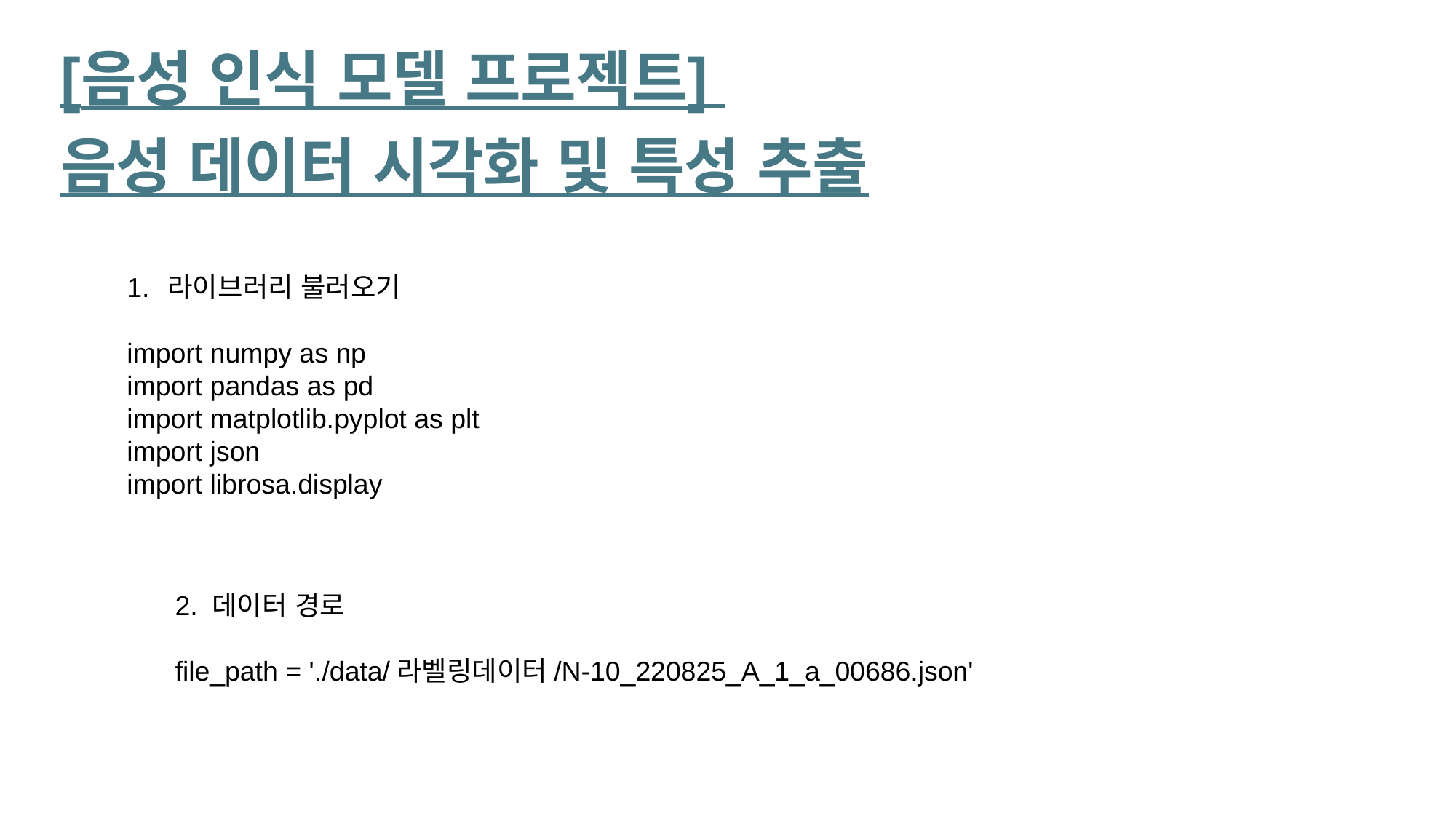

[음성 인식 모델 프로젝트] 음성 데이터 시각화 및 특성 추출
라이브러리 불러오기

import numpy as np
import pandas as pd
import matplotlib.pyplot as plt
import json
import librosa.display
2. 데이터 경로

file_path = './data/라벨링데이터/N-10_220825_A_1_a_00686.json'